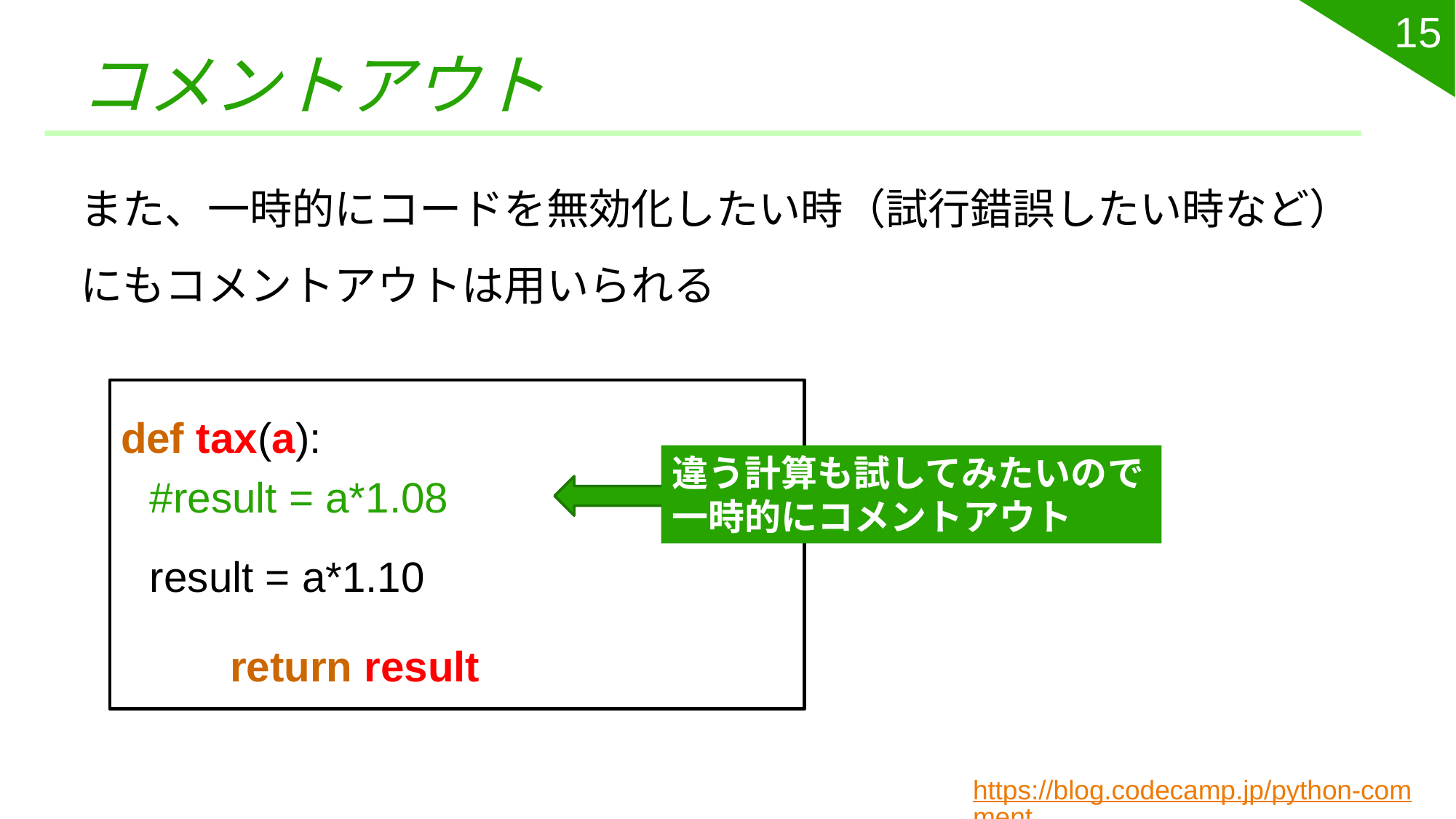

15
# コメントアウト
また、一時的にコードを無効化したい時（試行錯誤したい時など）にもコメントアウトは用いられる
def tax(a):

	return result
違う計算も試してみたいので一時的にコメントアウト
#result = a*1.08

result = a*1.10
https://blog.codecamp.jp/python-comment